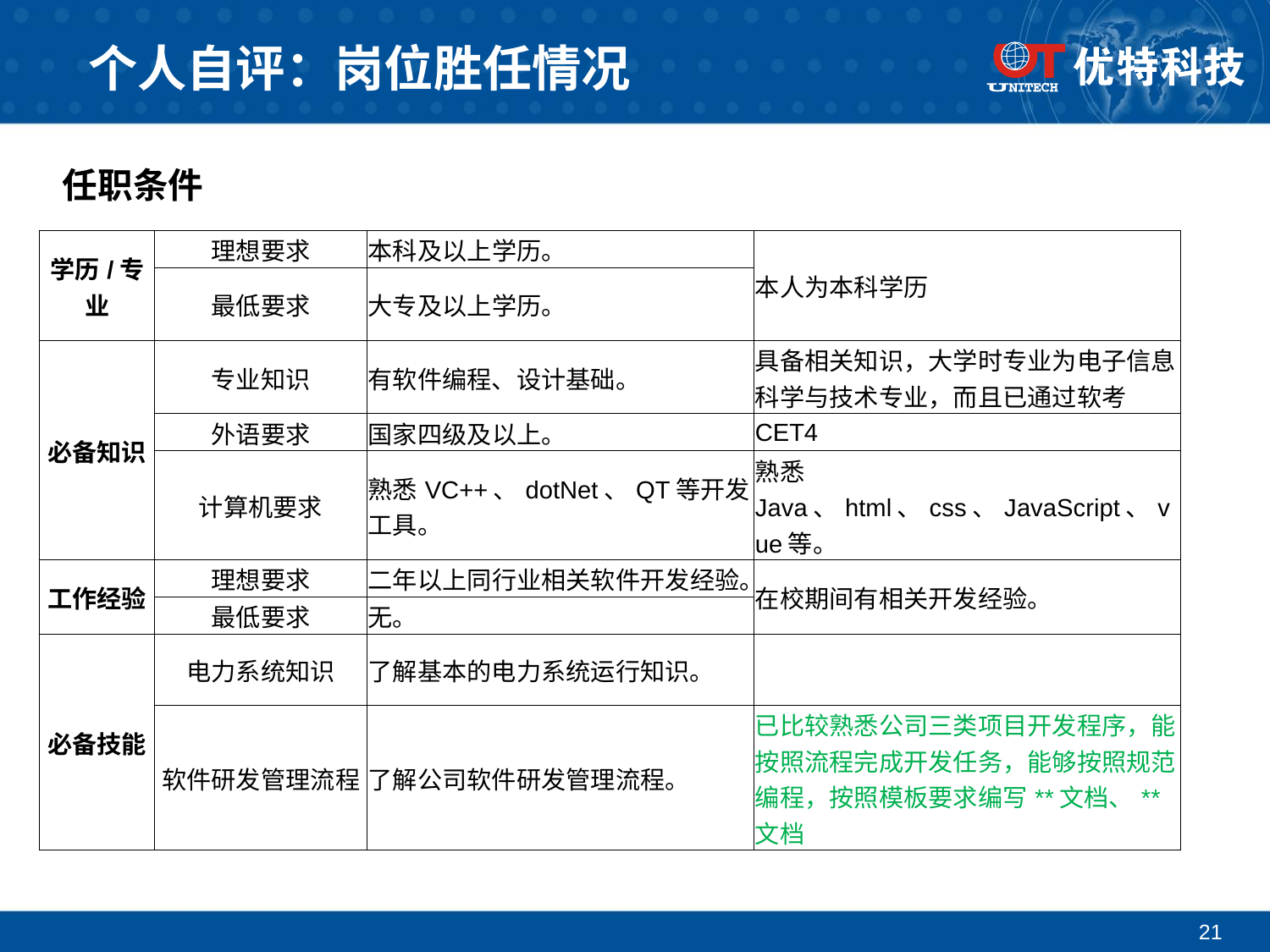

# 个人自评：岗位胜任情况
任职条件
| 学历/专业 | 理想要求 | 本科及以上学历。 | 本人为本科学历 |
| --- | --- | --- | --- |
|  | 最低要求 | 大专及以上学历。 |  |
| 必备知识 | 专业知识 | 有软件编程、设计基础。 | 具备相关知识，大学时专业为电子信息科学与技术专业，而且已通过软考 |
|  | 外语要求 | 国家四级及以上。 | CET4 |
|  | 计算机要求 | 熟悉VC++、dotNet、QT等开发工具。 | 熟悉Java、html、css、JavaScript、vue等。 |
| 工作经验 | 理想要求 | 二年以上同行业相关软件开发经验。 | 在校期间有相关开发经验。 |
|  | 最低要求 | 无。 |  |
| 必备技能 | 电力系统知识 | 了解基本的电力系统运行知识。 |  |
|  | 软件研发管理流程 | 了解公司软件研发管理流程。 | 已比较熟悉公司三类项目开发程序，能按照流程完成开发任务，能够按照规范编程，按照模板要求编写\*\*文档、\*\*文档 |
21